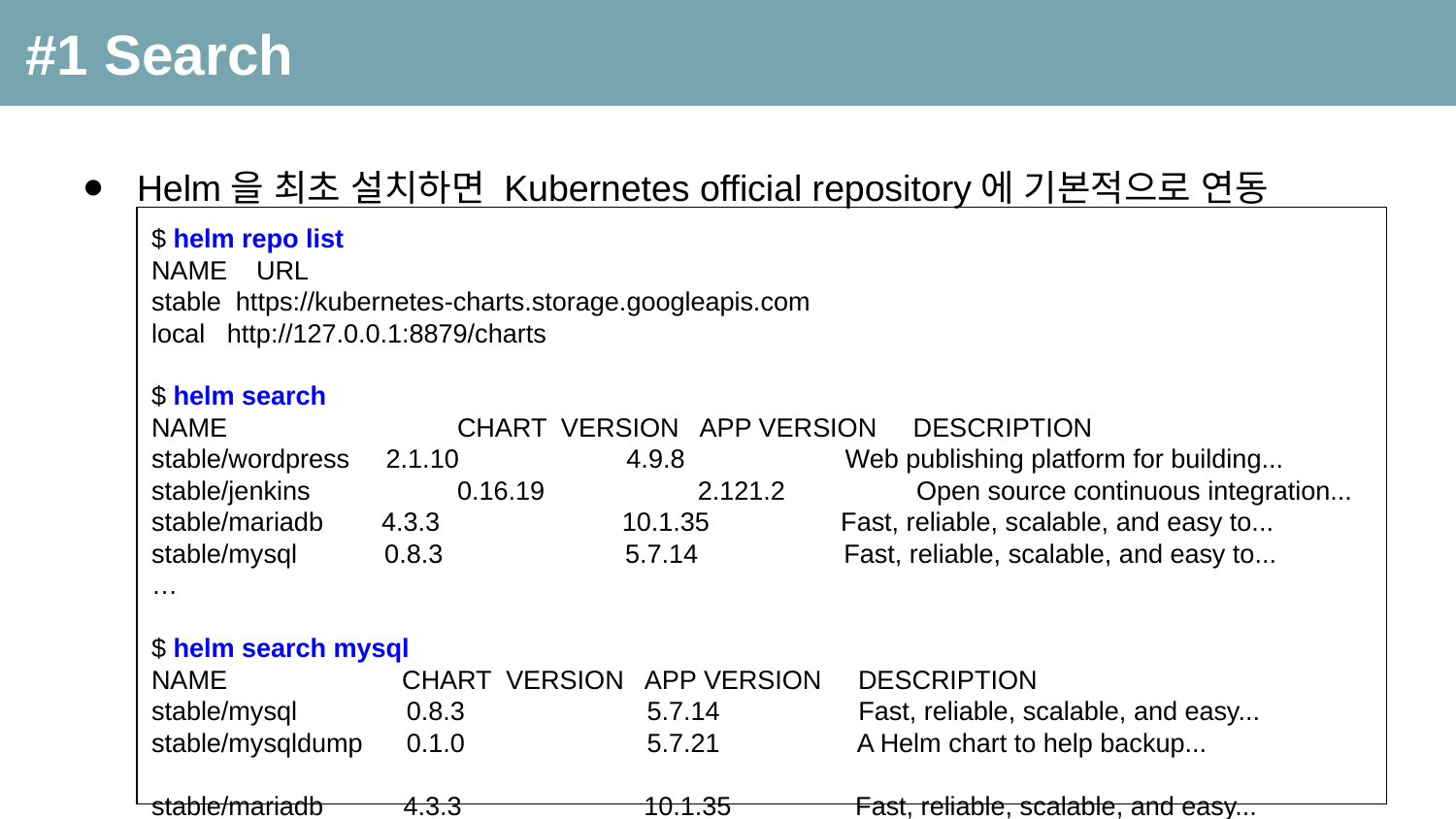

#1 Search
Helm을 최초 설치하면 Kubernetes official repository에 기본적으로 연동
$ helm repo list
NAME    URL
stable  https://kubernetes-charts.storage.googleapis.com
local   http://127.0.0.1:8879/charts

$ helm search
NAME                 	  CHART  VERSION   APP VERSION     DESCRIPTION
stable/wordpress     2.1.10                       4.9.8                      Web publishing platform for building...
stable/jenkins  	  0.16.19                     2.121.2                  Open source continuous integration...
stable/mariadb        4.3.3                         10.1.35                  Fast, reliable, scalable, and easy to...
stable/mysql            0.8.3                         5.7.14                    Fast, reliable, scalable, and easy to...
…

$ helm search mysql
NAME                        CHART  VERSION   APP VERSION     DESCRIPTION
stable/mysql               0.8.3                         5.7.14                   Fast, reliable, scalable, and easy...
stable/mysqldump      0.1.0                         5.7.21                   A Helm chart to help backup...
stable/mariadb           4.3.3                         10.1.35                 Fast, reliable, scalable, and easy...